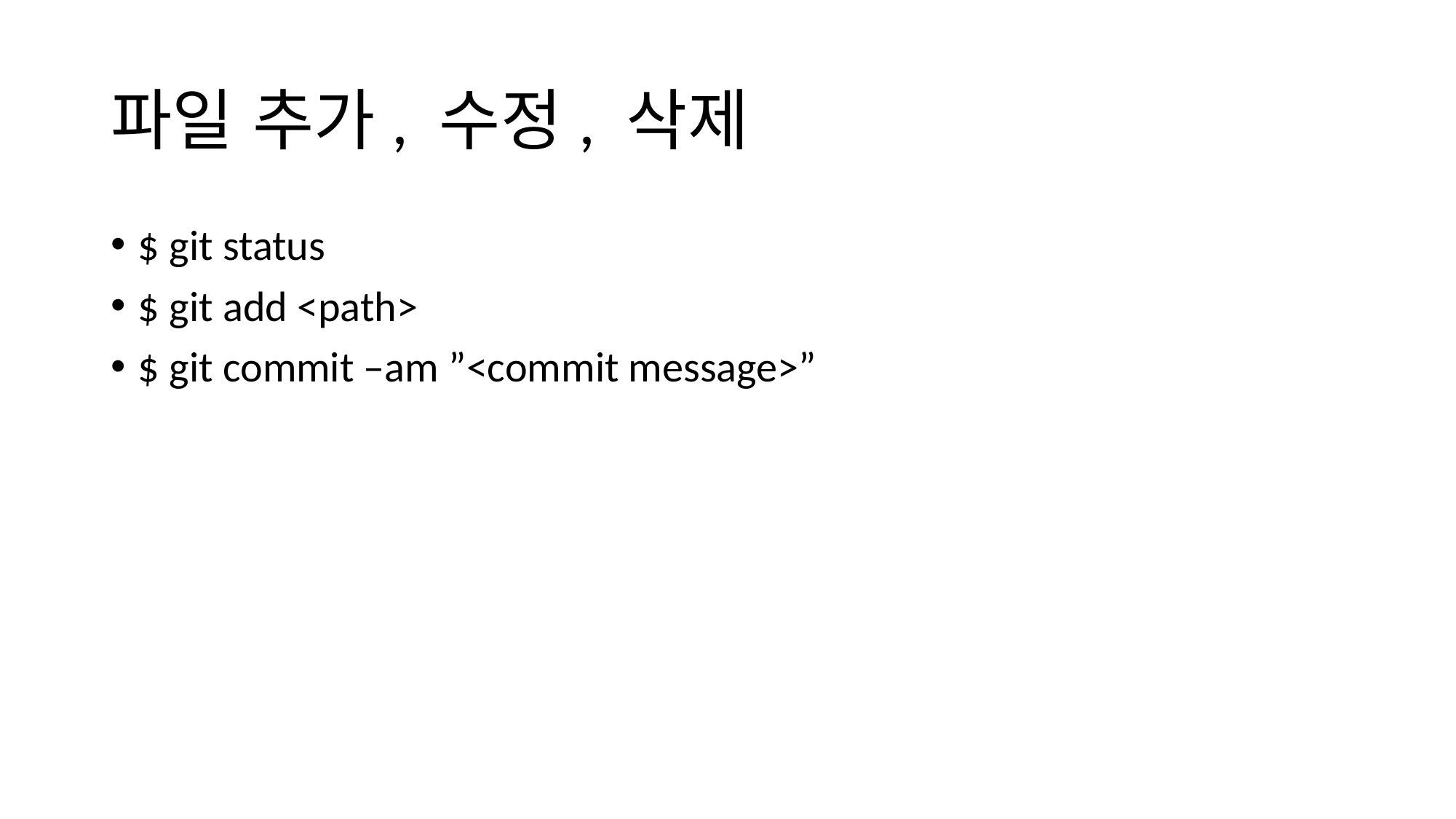

# 파일 추가, 수정, 삭제
$ git status
$ git add <path>
$ git commit –am ”<commit message>”